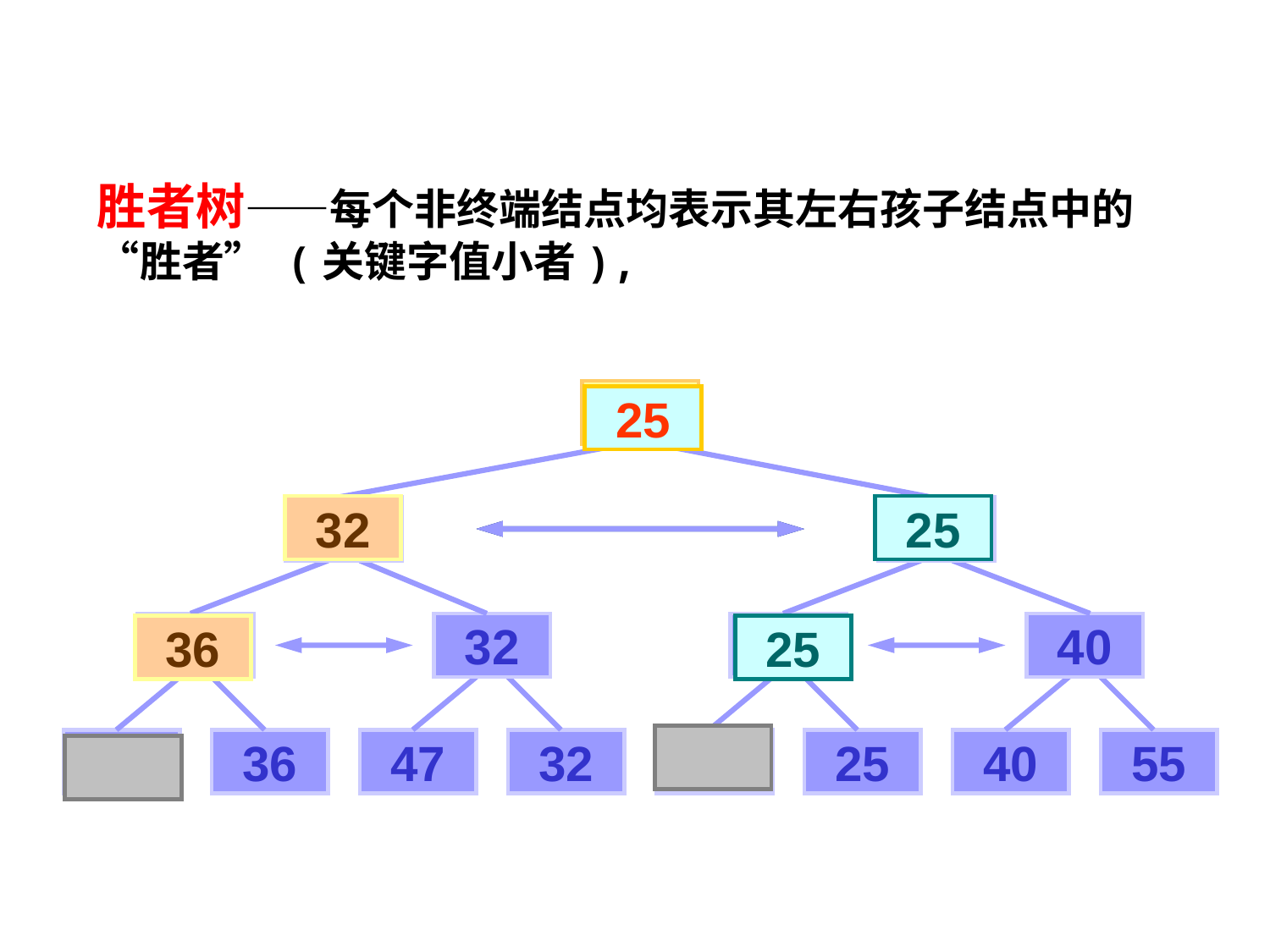

胜者树——每个非终端结点均表示其左右孩子结点中的“胜者” (关键字值小者),
15
22
25

32
25
22
15

22
32
15
40
36
25

22
36
47
32
15
25
40
55